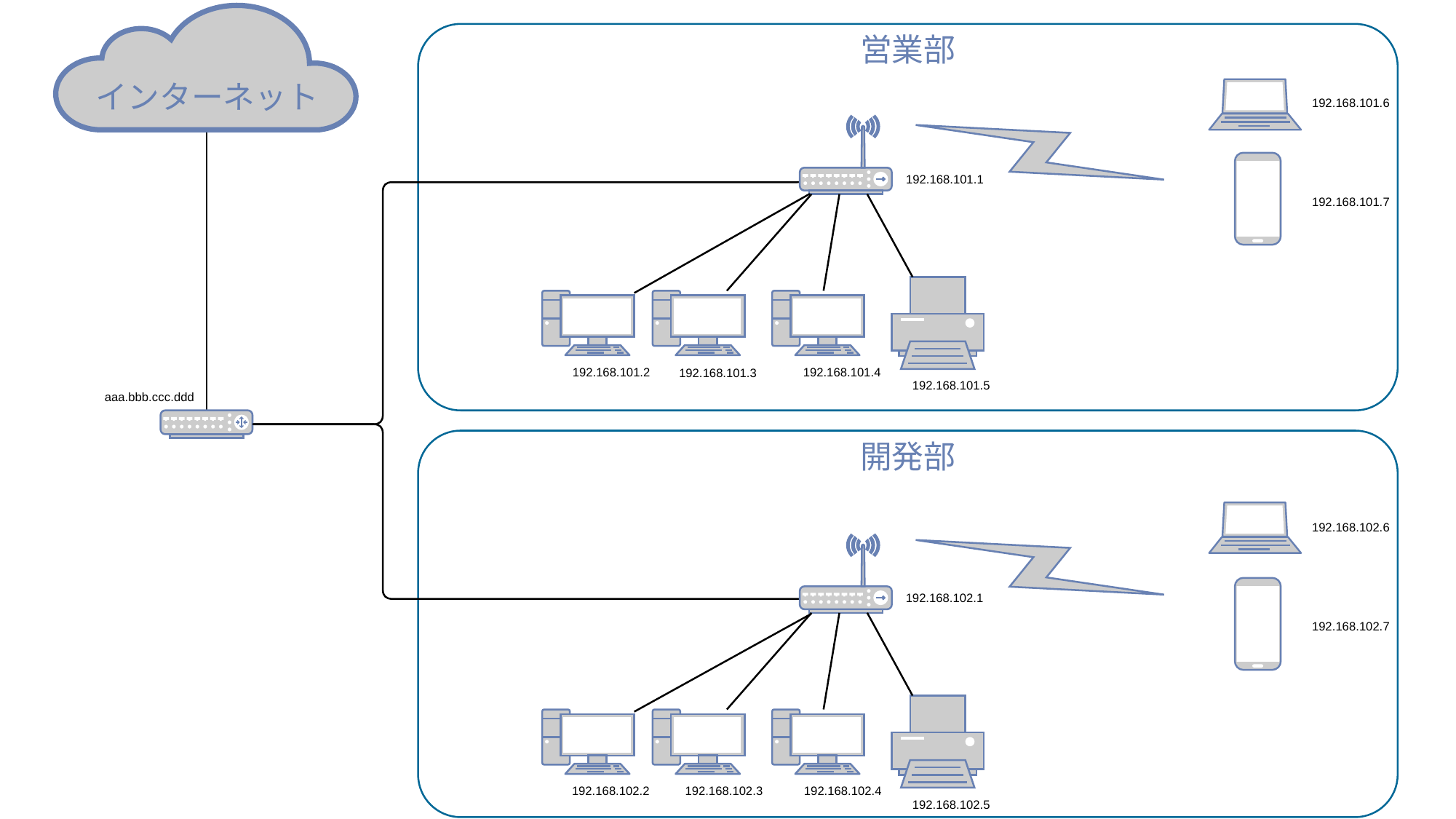

営業部
インターネット

192.168.101.6

192.168.101.1

192.168.101.7

192.168.101.4
192.168.101.2
192.168.101.3
192.168.101.5
aaa.bbb.ccc.ddd

開発部

192.168.102.6

192.168.102.1

192.168.102.7

192.168.102.3
192.168.102.2
192.168.102.4
192.168.102.5